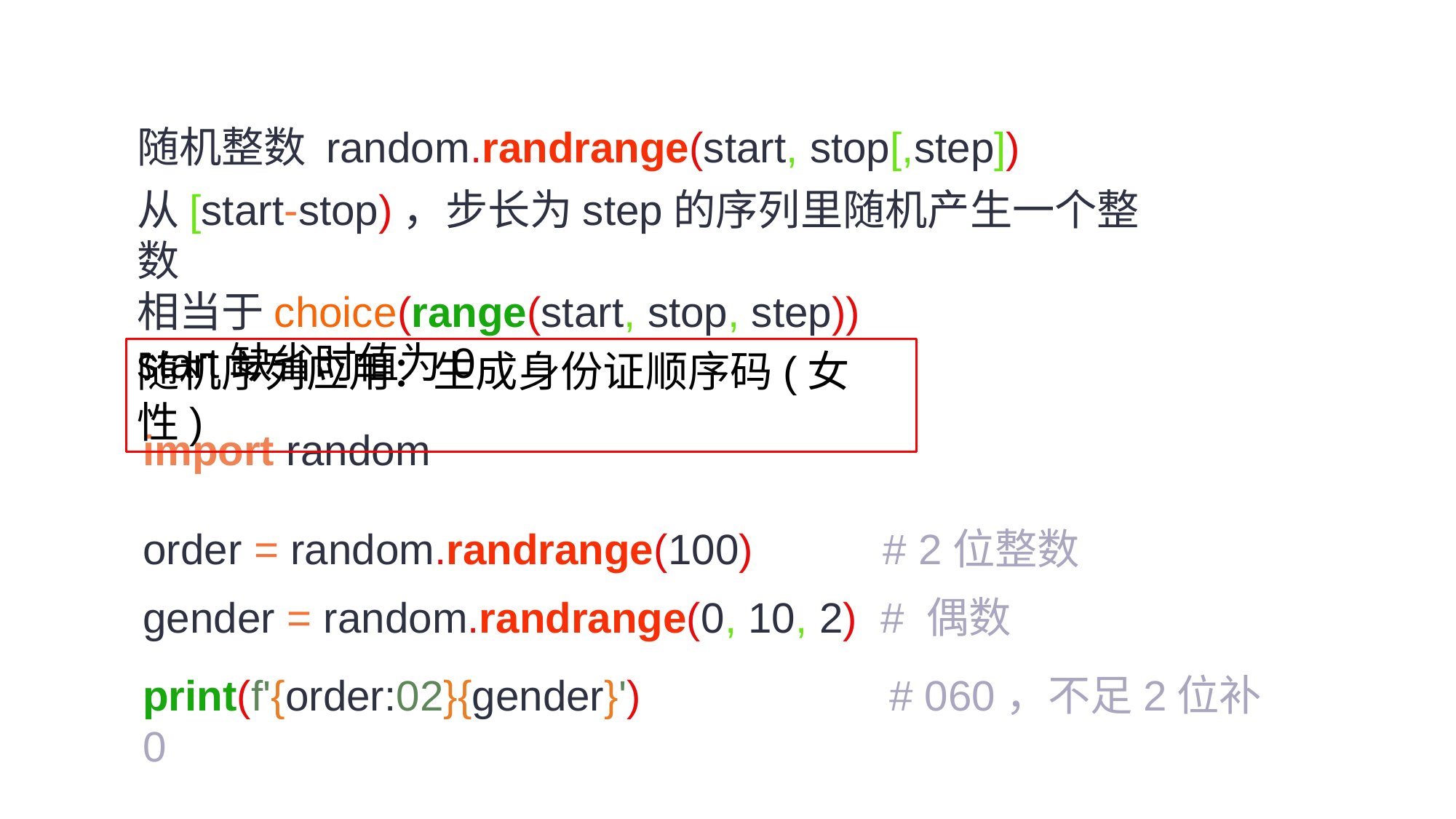

随机整数 random.randrange(start, stop[,step])
从[start-stop)，步长为step的序列里随机产生一个整数
相当于choice(range(start, stop, step))
start缺省时值为0
随机序列应用：生成身份证顺序码(女性)
import random
order = random.randrange(100)           # 2位整数
gender = random.randrange(0, 10, 2)  # 偶数
print(f'{order:02}{gender}')                     # 060，不足2位补0